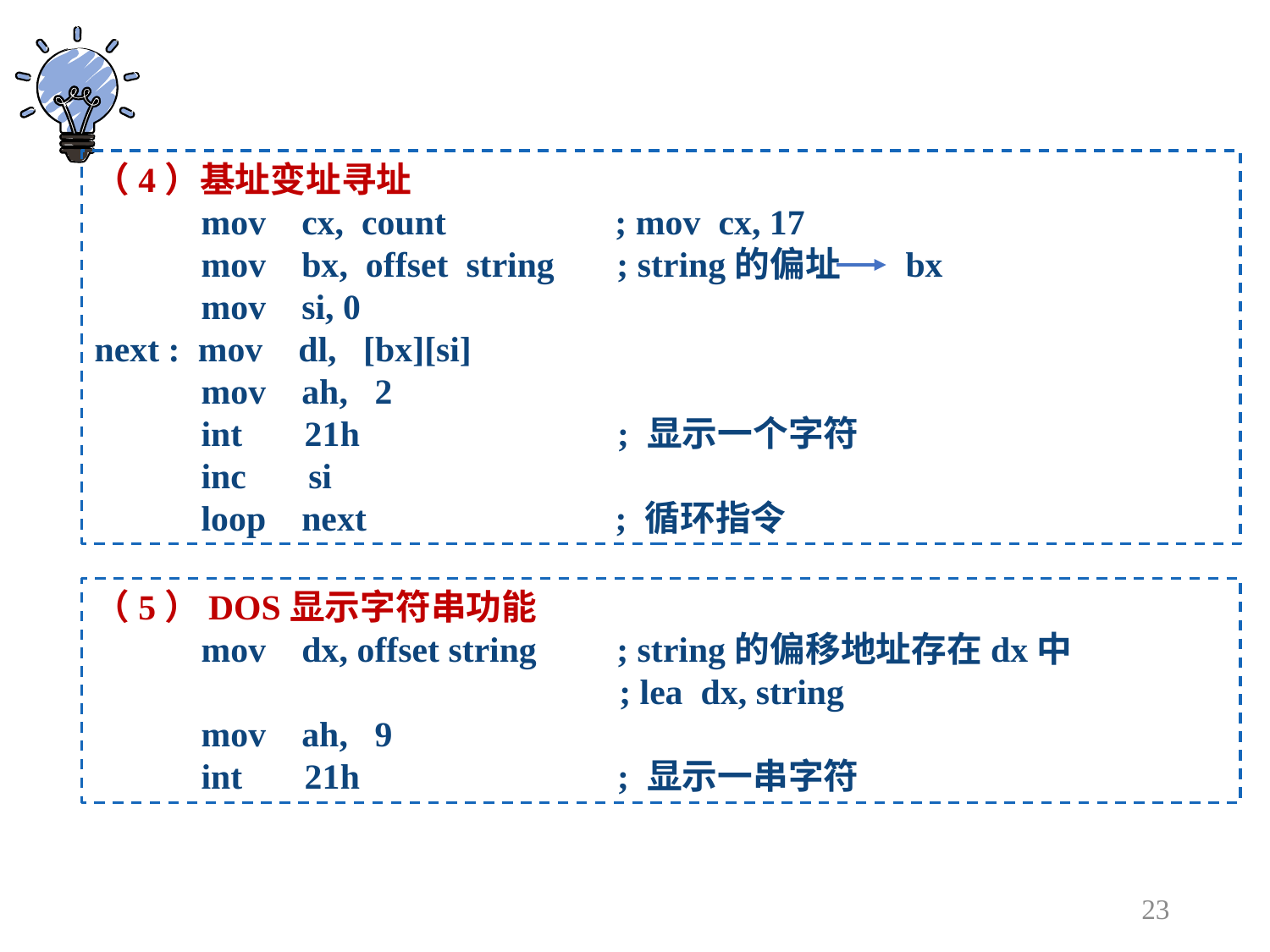

（4）基址变址寻址
            mov    cx,  count                   ; mov  cx, 17
            mov    bx,  offset  string       ; string的偏址       bx
            mov    si, 0
next :  mov    dl,   [bx][si]
            mov    ah,   2
            int       21h                             ; 显示一个字符
            inc       si
            loop    next                            ; 循环指令
（5）DOS显示字符串功能
            mov    dx, offset string         ; string的偏移地址存在dx中
                                                           ; lea  dx, string
            mov    ah,   9
            int       21h                             ; 显示一串字符
23